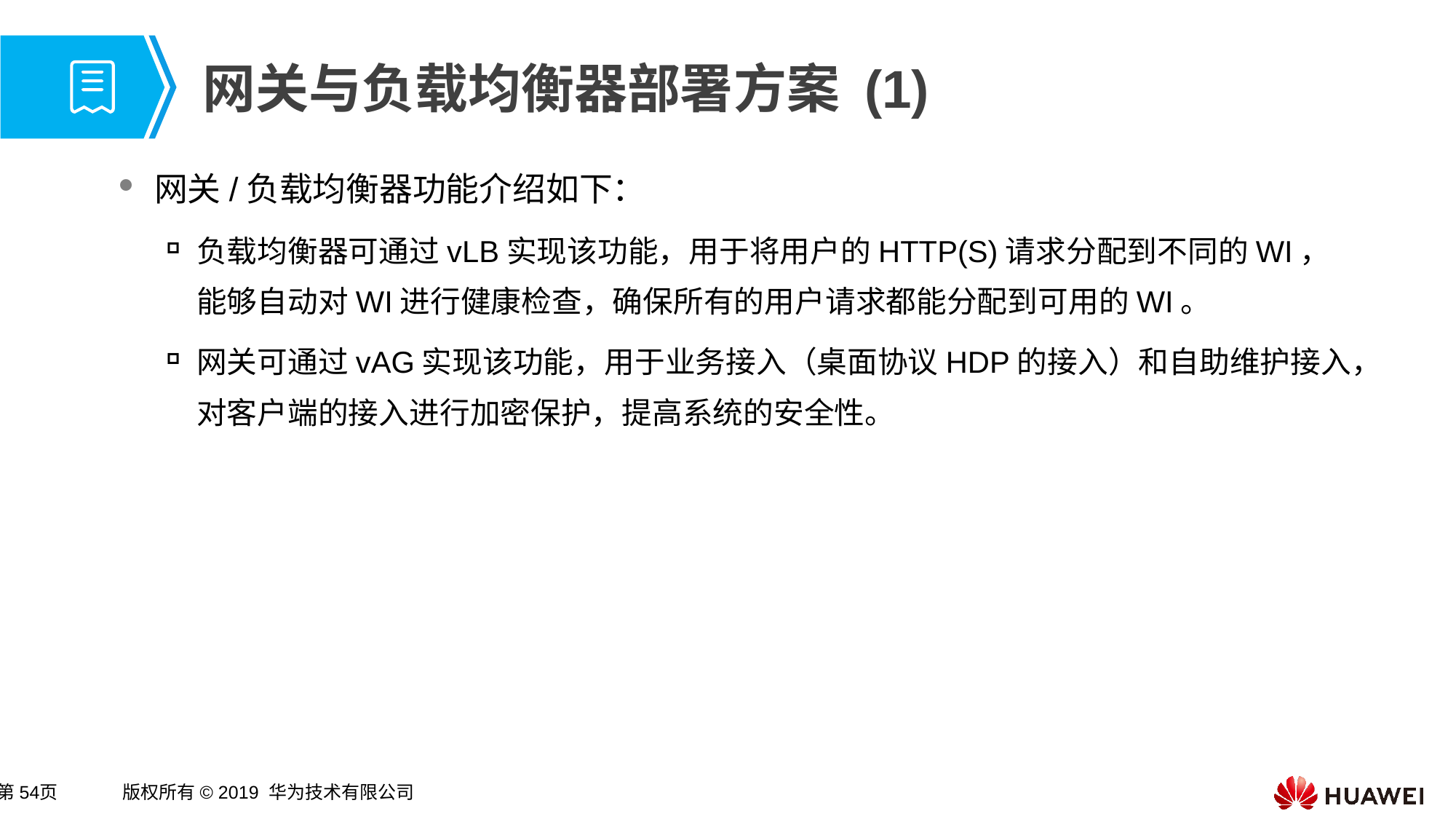

# 网关与负载均衡器部署方案 (1)
网关/负载均衡器功能介绍如下：
负载均衡器可通过vLB实现该功能，用于将用户的HTTP(S)请求分配到不同的WI，能够自动对WI进行健康检查，确保所有的用户请求都能分配到可用的WI。
网关可通过vAG实现该功能，用于业务接入（桌面协议HDP的接入）和自助维护接入，对客户端的接入进行加密保护，提高系统的安全性。